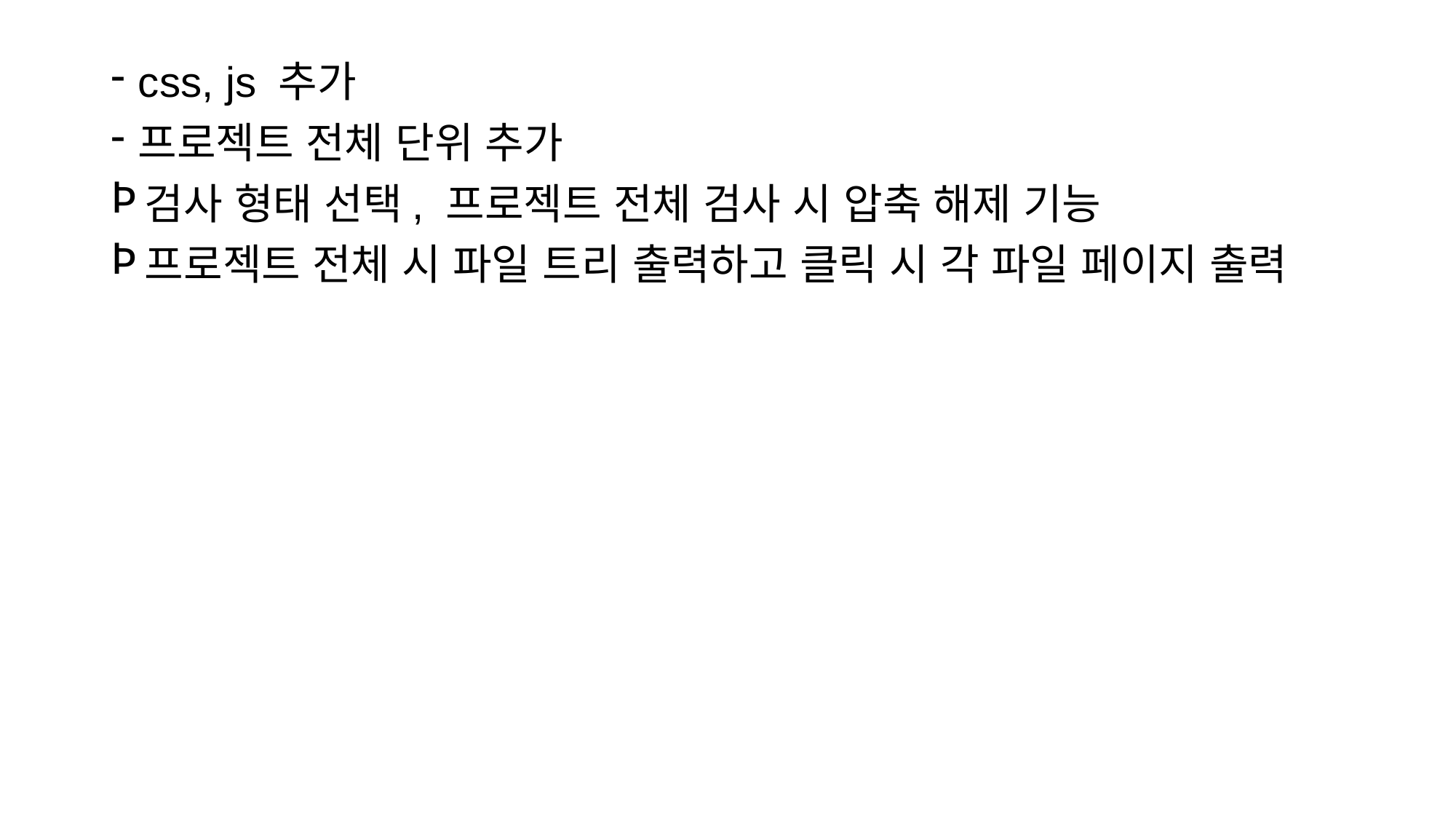

css, js 추가
프로젝트 전체 단위 추가
검사 형태 선택, 프로젝트 전체 검사 시 압축 해제 기능
프로젝트 전체 시 파일 트리 출력하고 클릭 시 각 파일 페이지 출력